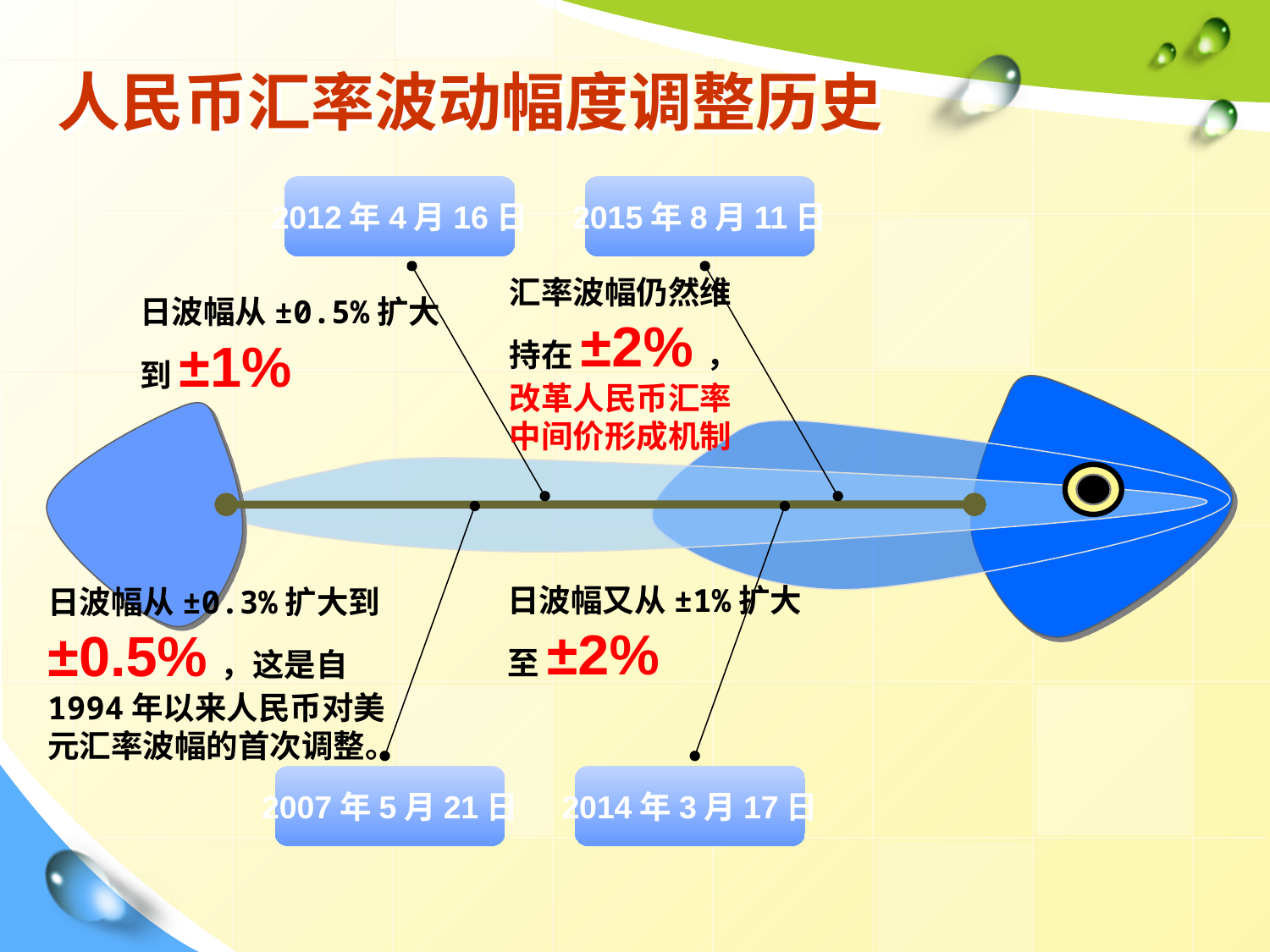

# 人民币汇率波动幅度调整历史
2012年4月16日
2015年8月11日

汇率波幅仍然维持在±2%，改革人民币汇率中间价形成机制
日波幅从±0.5%扩大到±1%

日波幅又从±1%扩大至±2%
日波幅从±0.3%扩大到±0.5%，这是自1994年以来人民币对美元汇率波幅的首次调整。
2007年5月21日
2014年3月17日